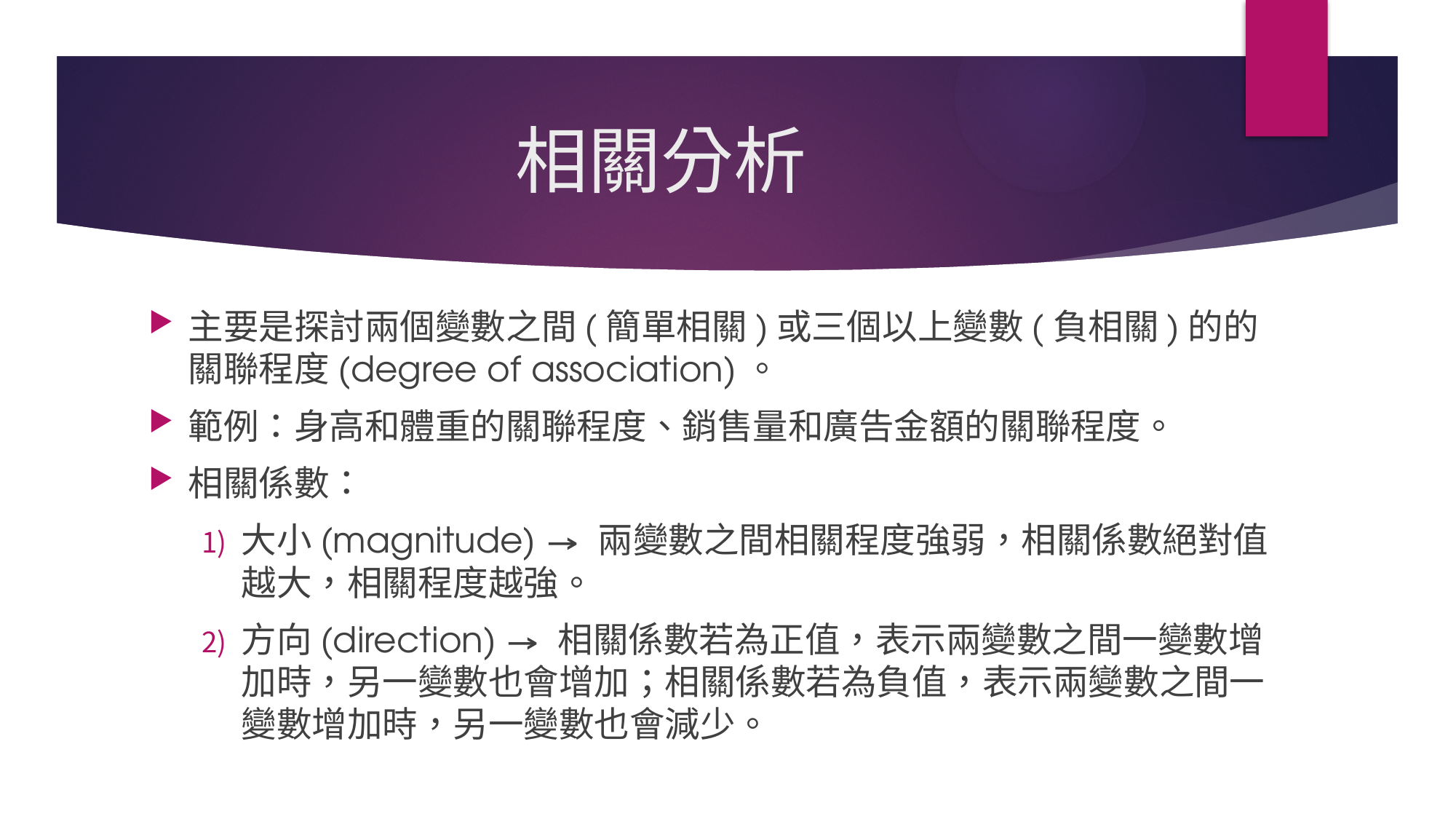

# 相關分析
主要是探討兩個變數之間(簡單相關)或三個以上變數(負相關)的的關聯程度(degree of association)。
範例：身高和體重的關聯程度、銷售量和廣告金額的關聯程度。
相關係數：
大小(magnitude) → 兩變數之間相關程度強弱，相關係數絕對值越大，相關程度越強。
方向(direction) → 相關係數若為正值，表示兩變數之間一變數增加時，另一變數也會增加；相關係數若為負值，表示兩變數之間一變數增加時，另一變數也會減少。